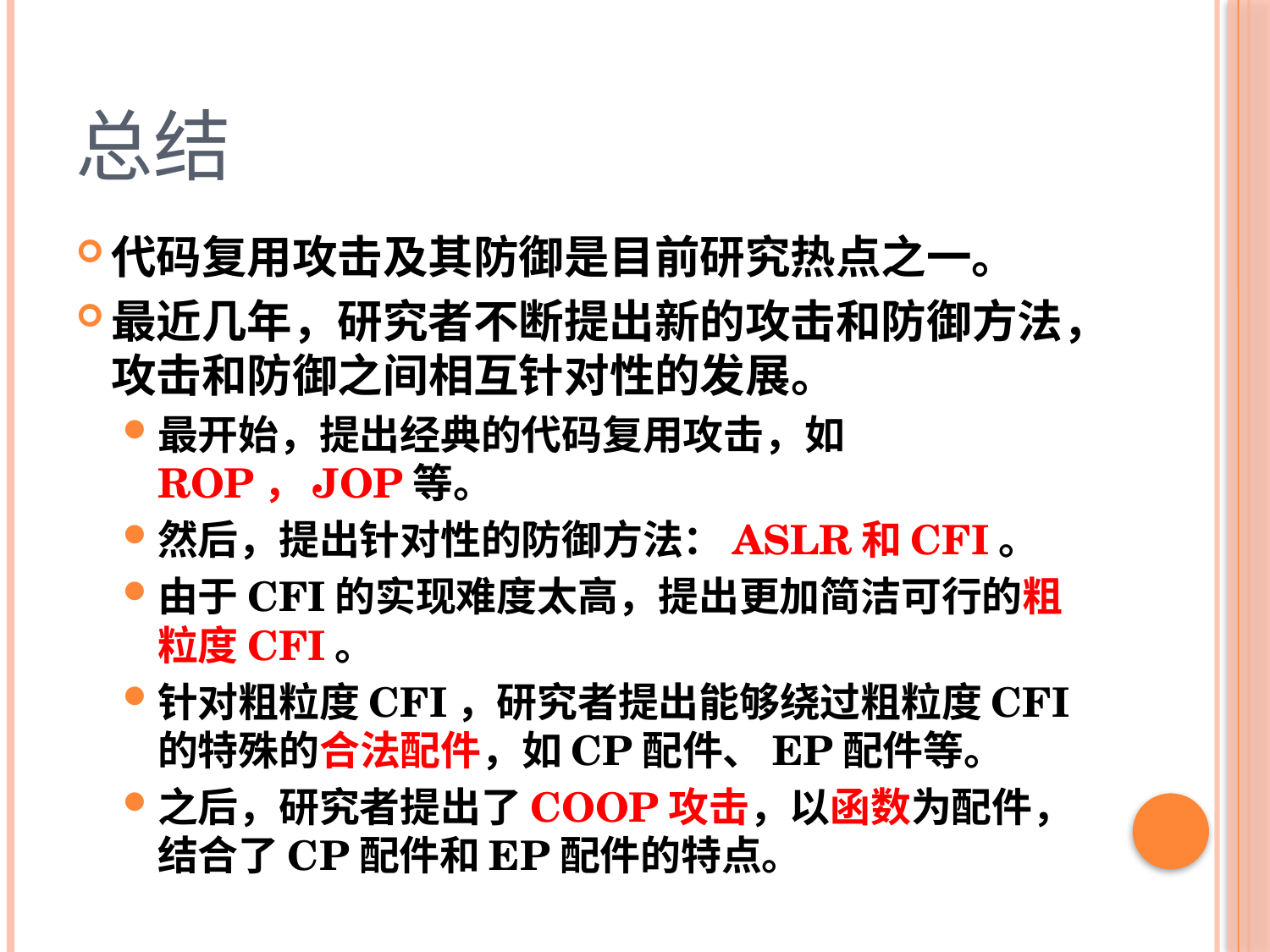

# 总结
代码复用攻击及其防御是目前研究热点之一。
最近几年，研究者不断提出新的攻击和防御方法，攻击和防御之间相互针对性的发展。
最开始，提出经典的代码复用攻击，如ROP，JOP等。
然后，提出针对性的防御方法：ASLR和CFI。
由于CFI的实现难度太高，提出更加简洁可行的粗粒度CFI。
针对粗粒度CFI，研究者提出能够绕过粗粒度CFI的特殊的合法配件，如CP配件、EP配件等。
之后，研究者提出了COOP攻击，以函数为配件，结合了CP配件和EP配件的特点。